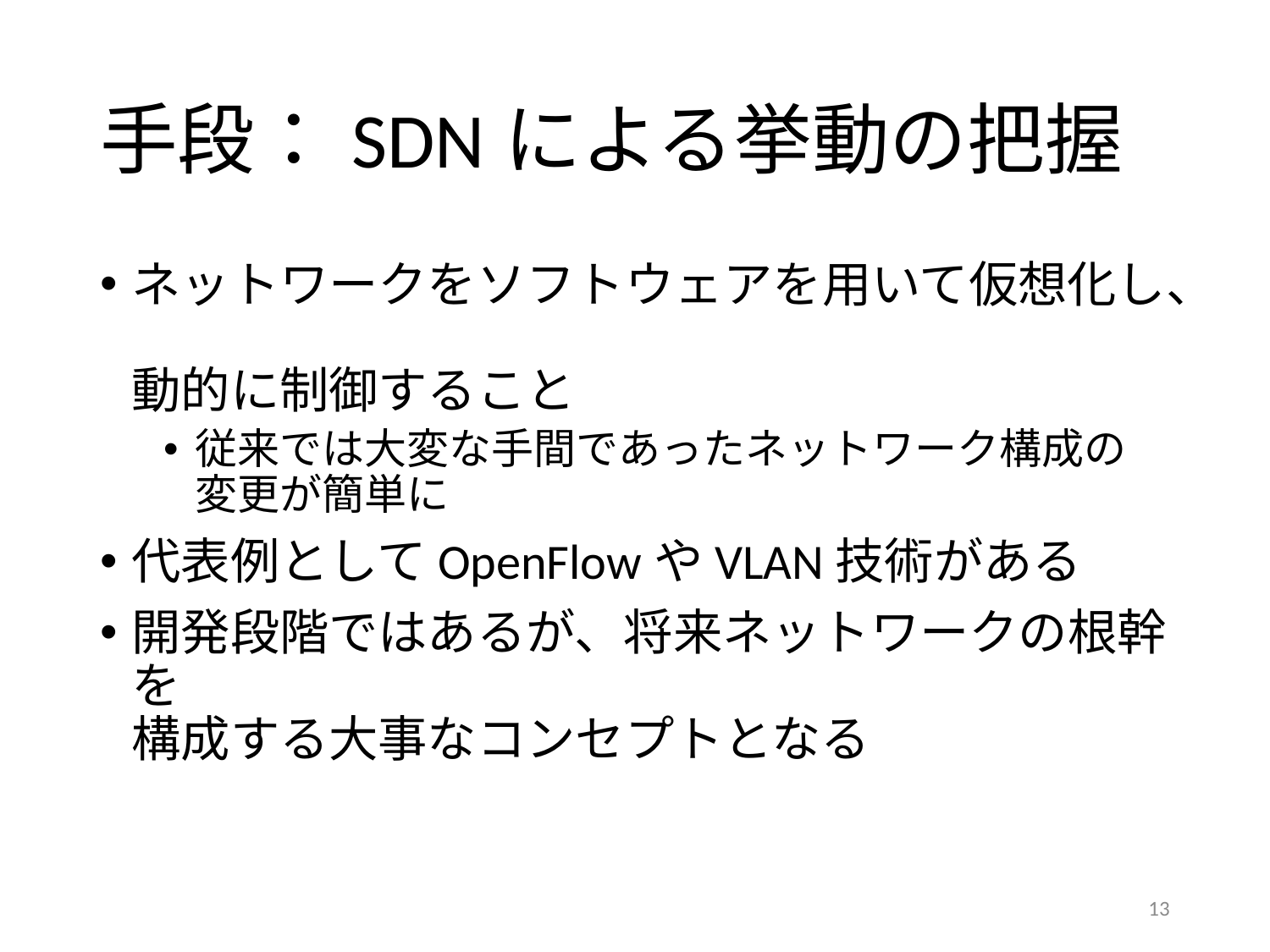

# 手段：SDNによる挙動の把握
ネットワークをソフトウェアを用いて仮想化し、
動的に制御すること
従来では大変な手間であったネットワーク構成の
変更が簡単に
代表例としてOpenFlowやVLAN技術がある
開発段階ではあるが、将来ネットワークの根幹を
構成する大事なコンセプトとなる
13